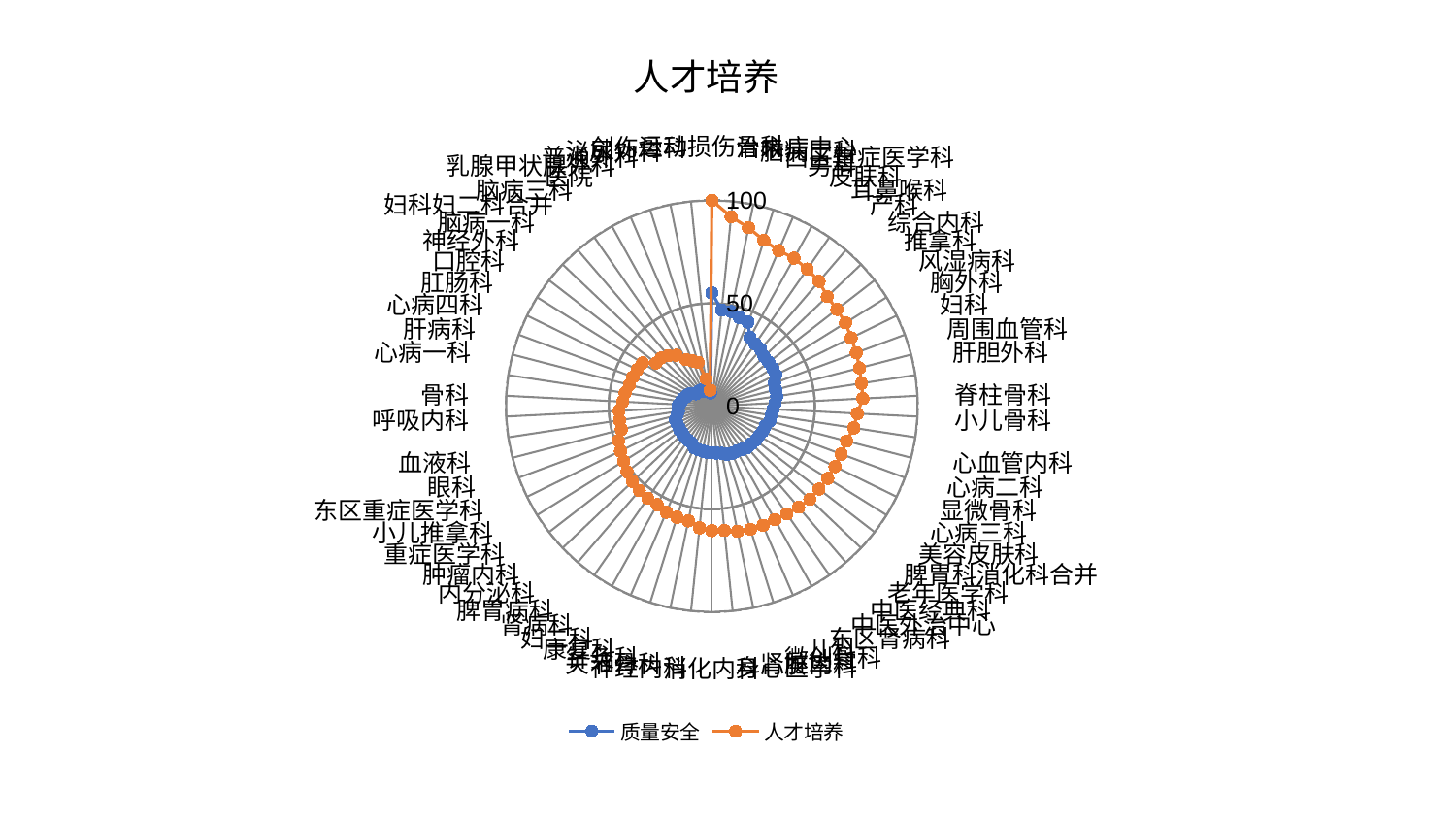

### Chart: 人才培养

| Category | 质量安全 | 人才培养 |
|---|---|---|
| 运动损伤骨科 | 55.068298777389714 | 100.0 |
| 治未病中心 | 47.01930229800948 | 92.52996495383408 |
| 脑病二科 | 46.94668190340059 | 88.52684492441004 |
| 西区重症医学科 | 45.07041549045101 | 84.4486167161522 |
| 男科 | 44.476004901613344 | 82.32592954484342 |
| 皮肤科 | 38.23667614481771 | 82.23421925644767 |
| 耳鼻喉科 | 36.898751168272334 | 81.20675369238947 |
| 产科 | 36.39623577875992 | 79.95874219970106 |
| 综合内科 | 35.03167563152726 | 77.33260861566555 |
| 推拿科 | 34.9683091311708 | 76.84509201358745 |
| 风湿病科 | 34.865349876159854 | 76.53967428208806 |
| 胸外科 | 34.6328684202378 | 75.35268796967458 |
| 妇科 | 32.456553035194204 | 74.85853726316803 |
| 周围血管科 | 32.00449610592035 | 74.09660195113834 |
| 肝胆外科 | 31.877608784630688 | 73.54824564469418 |
| 脊柱骨科 | 30.768115298323416 | 73.439932013332 |
| 小儿骨科 | 29.78498903612306 | 70.70578621541068 |
| 心血管内科 | 29.16228441109859 | 69.7469454334057 |
| 心病二科 | 29.02673535501548 | 67.5775470447799 |
| 显微骨科 | 27.640321464474066 | 67.0189599548338 |
| 心病三科 | 27.61521869877737 | 66.6255223288422 |
| 美容皮肤科 | 27.085467159391946 | 66.34132188396653 |
| 脾胃科消化科合并 | 27.032889361067397 | 65.77560727000187 |
| 老年医学科 | 26.522805142759232 | 65.6286669532042 |
| 中医经典科 | 26.517959109617532 | 64.71057733573925 |
| 中医外治中心 | 25.53605211076821 | 63.77708799424013 |
| 东区肾病科 | 24.980085522289166 | 63.07283672594848 |
| 儿科 | 24.901895853734324 | 63.031651050566225 |
| 微创骨科 | 24.499201299813784 | 62.66951527140844 |
| 肾脏内科 | 23.395499916373073 | 62.070839468010995 |
| 身心医学科 | 22.93129134684303 | 60.73291009347497 |
| 消化内科 | 22.614603413336162 | 60.47152842943228 |
| 神经内科 | 22.55390872602854 | 59.415827550791924 |
| 关节骨科 | 22.285716377136147 | 56.875613659659884 |
| 针灸科 | 22.072445854228242 | 56.55347664050843 |
| 康复科 | 21.91364689246343 | 56.07334262907949 |
| 妇二科 | 20.337543323677867 | 54.75904500254621 |
| 肾病科 | 20.109213151793536 | 54.5746824082322 |
| 脾胃病科 | 19.98307872871858 | 54.0194192383765 |
| 内分泌科 | 19.485596241427267 | 53.15212279161498 |
| 肿瘤内科 | 19.405911774636255 | 52.07698883428909 |
| 重症医学科 | 18.978427196068104 | 50.471602612345066 |
| 小儿推拿科 | 18.896631885553123 | 49.450107635853726 |
| 东区重症医学科 | 18.854807192405698 | 48.36044300090087 |
| 眼科 | 17.485667201247185 | 45.41898305608352 |
| 血液科 | 16.520713066980978 | 45.37024726452492 |
| 呼吸内科 | 16.308298377102595 | 45.136008218821864 |
| 骨科 | 16.202304658008508 | 43.345013649026114 |
| 心病一科 | 15.076172605775275 | 42.584506149095326 |
| 肝病科 | 14.519596943843998 | 41.36800386020063 |
| 心病四科 | 13.388281674476863 | 40.90041069310255 |
| 肛肠科 | 12.805637803869349 | 40.38568840252045 |
| 口腔科 | 11.817775645240319 | 39.68140624886607 |
| 神经外科 | 9.8350007806657 | 34.281311456773615 |
| 脑病一科 | 9.71084228113997 | 33.98087552032711 |
| 妇科妇二科合并 | 9.693170128090124 | 32.40677236983045 |
| 脑病三科 | 9.43598866774509 | 30.223457891784843 |
| 医院 | 8.985550165897498 | 25.91132429325104 |
| 乳腺甲状腺外科 | 7.644373915984071 | 23.97993889009097 |
| 普通外科 | 7.405861078276169 | 22.343445818035146 |
| 泌尿外科 | 7.11609414934679 | 13.620632943632973 |
| 创伤骨科 | 6.449558131179515 | 7.8148708887433855 |
72